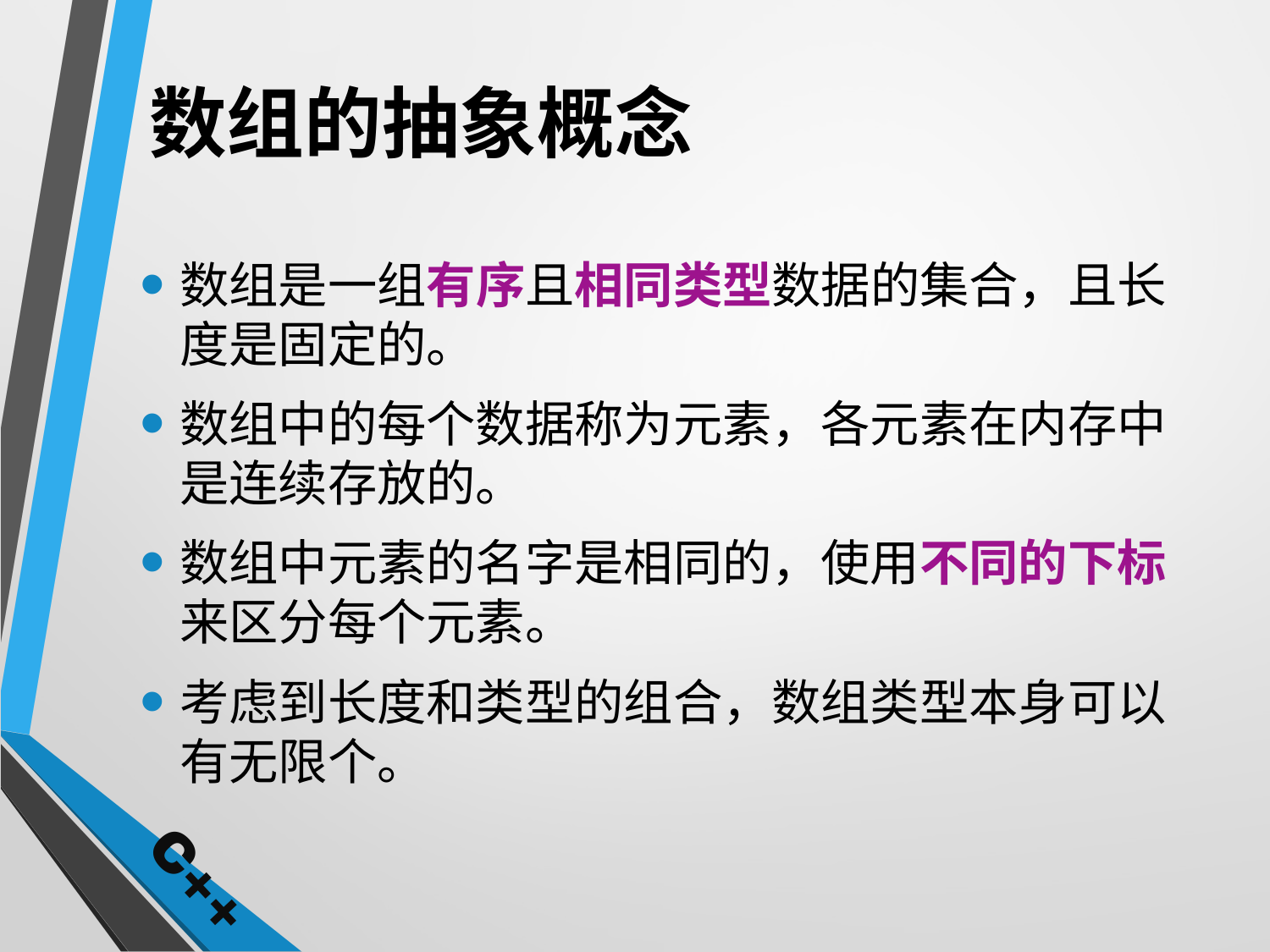

# 数组的抽象概念
数组是一组有序且相同类型数据的集合，且长度是固定的。
数组中的每个数据称为元素，各元素在内存中是连续存放的。
数组中元素的名字是相同的，使用不同的下标来区分每个元素。
考虑到长度和类型的组合，数组类型本身可以有无限个。